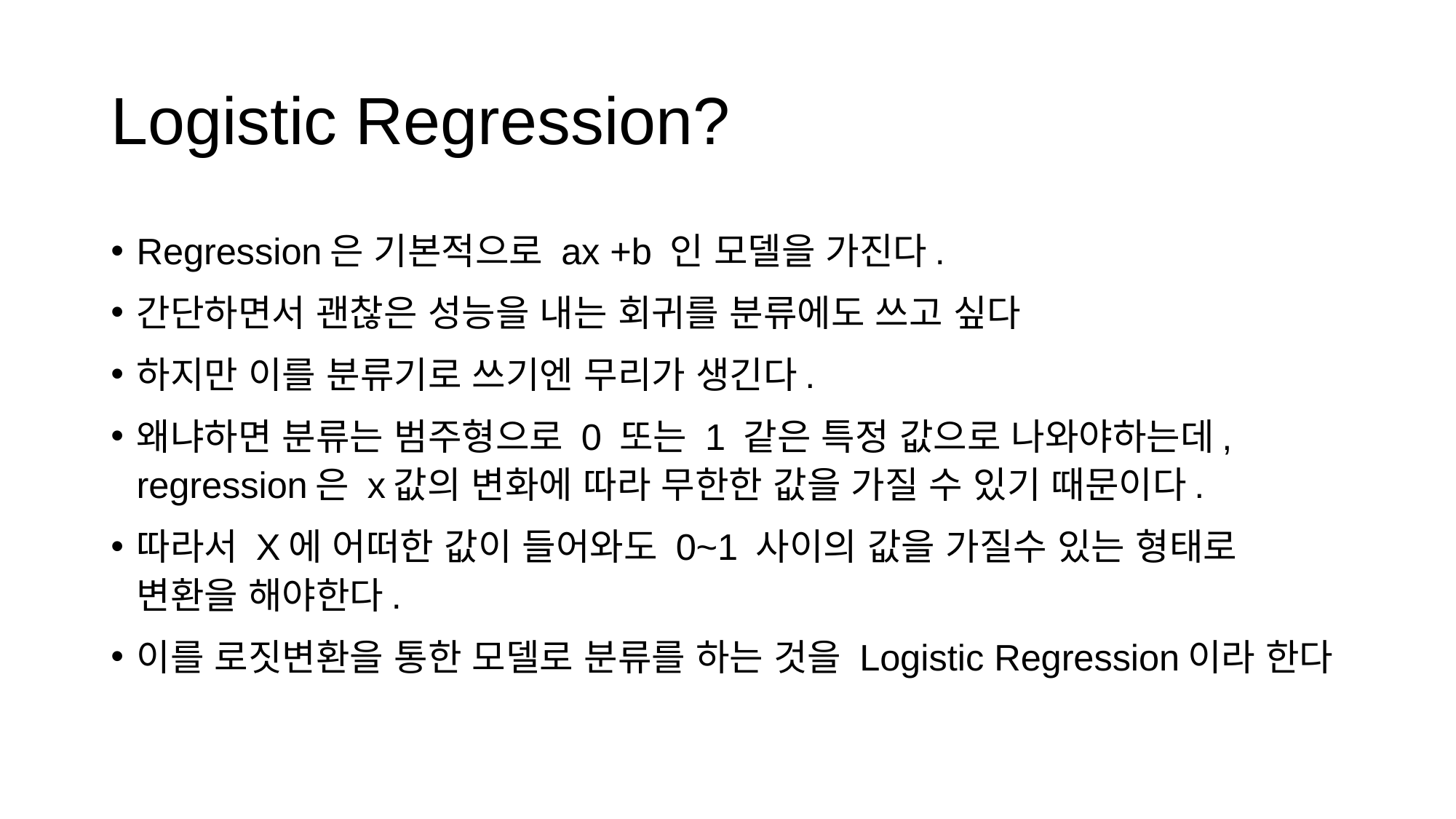

# Logistic Regression?
Regression은 기본적으로 ax +b 인 모델을 가진다.
간단하면서 괜찮은 성능을 내는 회귀를 분류에도 쓰고 싶다
하지만 이를 분류기로 쓰기엔 무리가 생긴다.
왜냐하면 분류는 범주형으로 0 또는 1 같은 특정 값으로 나와야하는데, regression은 x값의 변화에 따라 무한한 값을 가질 수 있기 때문이다.
따라서 X에 어떠한 값이 들어와도 0~1 사이의 값을 가질수 있는 형태로 변환을 해야한다.
이를 로짓변환을 통한 모델로 분류를 하는 것을 Logistic Regression이라 한다